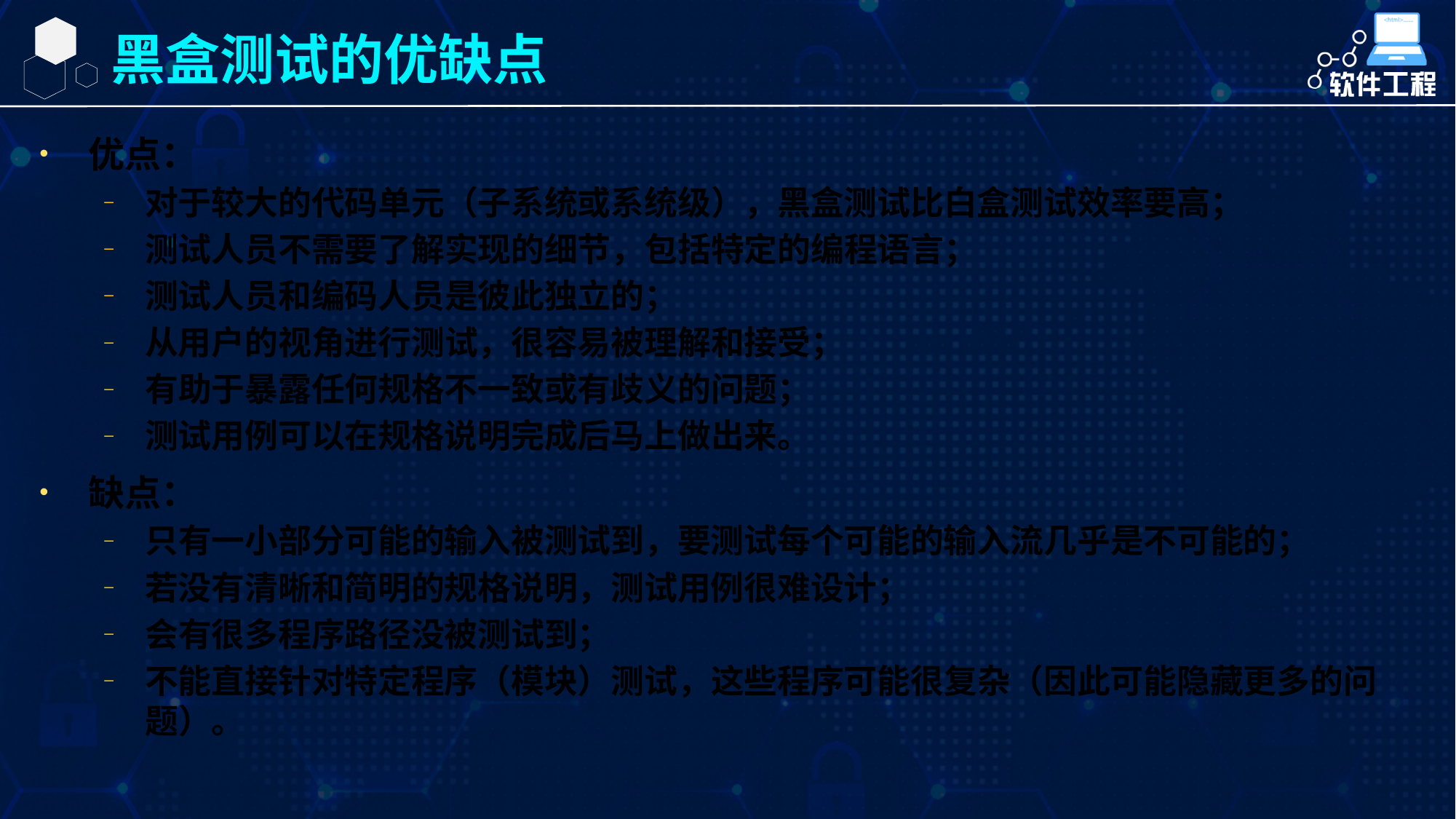

黑盒测试的优缺点
优点：
对于较大的代码单元（子系统或系统级），黑盒测试比白盒测试效率要高；
测试人员不需要了解实现的细节，包括特定的编程语言；
测试人员和编码人员是彼此独立的；
从用户的视角进行测试，很容易被理解和接受；
有助于暴露任何规格不一致或有歧义的问题；
测试用例可以在规格说明完成后马上做出来。
缺点：
只有一小部分可能的输入被测试到，要测试每个可能的输入流几乎是不可能的；
若没有清晰和简明的规格说明，测试用例很难设计；
会有很多程序路径没被测试到；
不能直接针对特定程序（模块）测试，这些程序可能很复杂（因此可能隐藏更多的问题）。